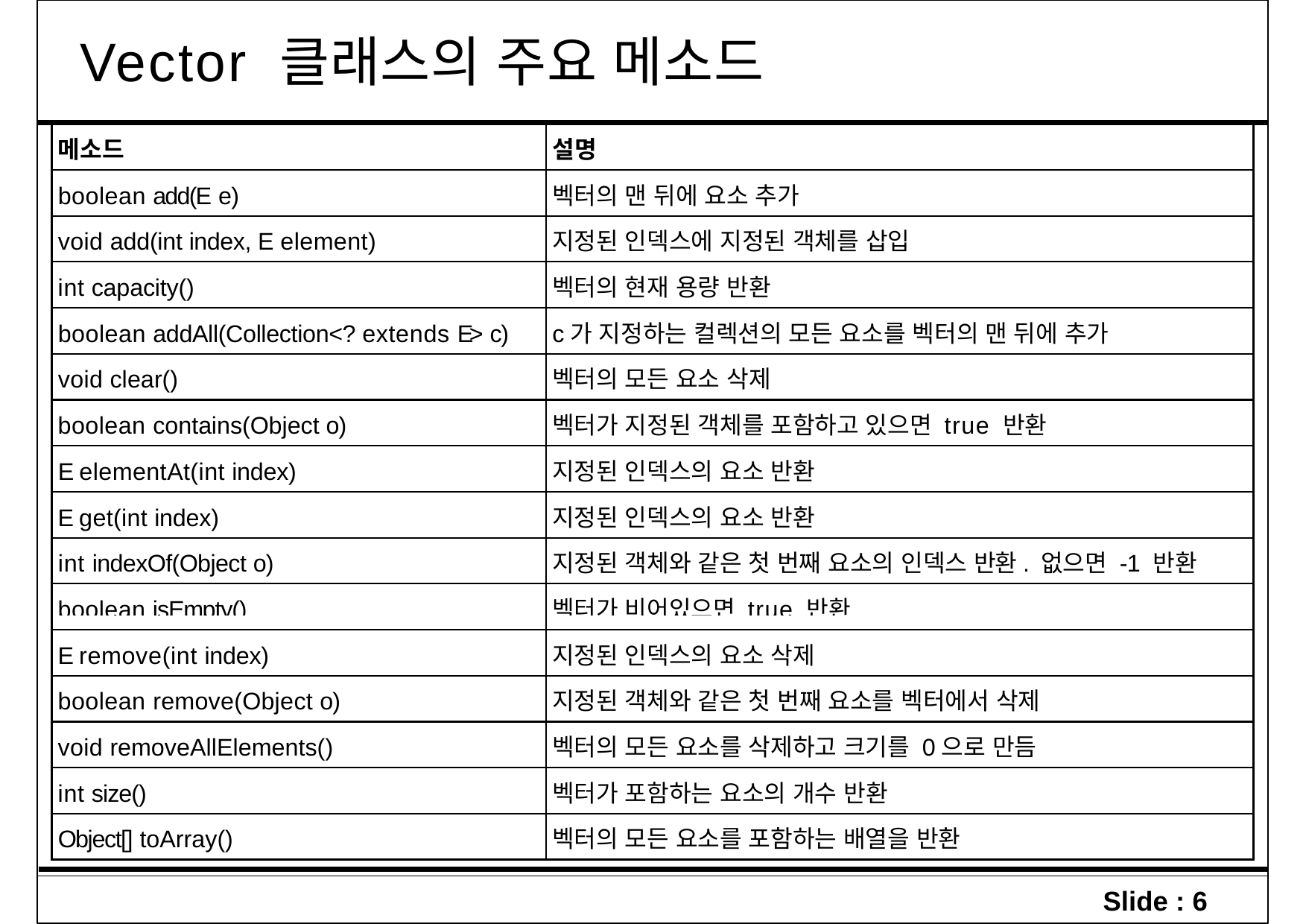

# Vector 클래스의 주요 메소드

메소드
설명

boolean add(E e)
벡터의 맨 뒤에 요소 추가

void add(int index, E element)
지정된 인덱스에 지정된 객체를 삽입

int capacity()
벡터의 현재 용량 반환

boolean addAll(Collection<? extends E> c)
c가 지정하는 컬렉션의 모든 요소를 벡터의 맨 뒤에 추가

void clear()
벡터의 모든 요소 삭제

boolean contains(Object o)
벡터가 지정된 객체를 포함하고 있으면 true 반환

E  elementAt(int index)
지정된 인덱스의 요소 반환

E  get(int index)
지정된 인덱스의 요소 반환

int indexOf(Object o)
지정된 객체와 같은 첫 번째 요소의 인덱스 반환. 없으면 -1 반환

boolean isEmpty()
벡터가 비어있으면 true 반환

E  remove(int index)
지정된 인덱스의 요소 삭제

boolean remove(Object o)
지정된 객체와 같은 첫 번째 요소를 벡터에서 삭제

void removeAllElements()
벡터의 모든 요소를 삭제하고 크기를 0으로 만듬

int size()
벡터가 포함하는 요소의 개수 반환

Object[] toArray()
벡터의 모든 요소를 포함하는 배열을 반환

Slide : 6